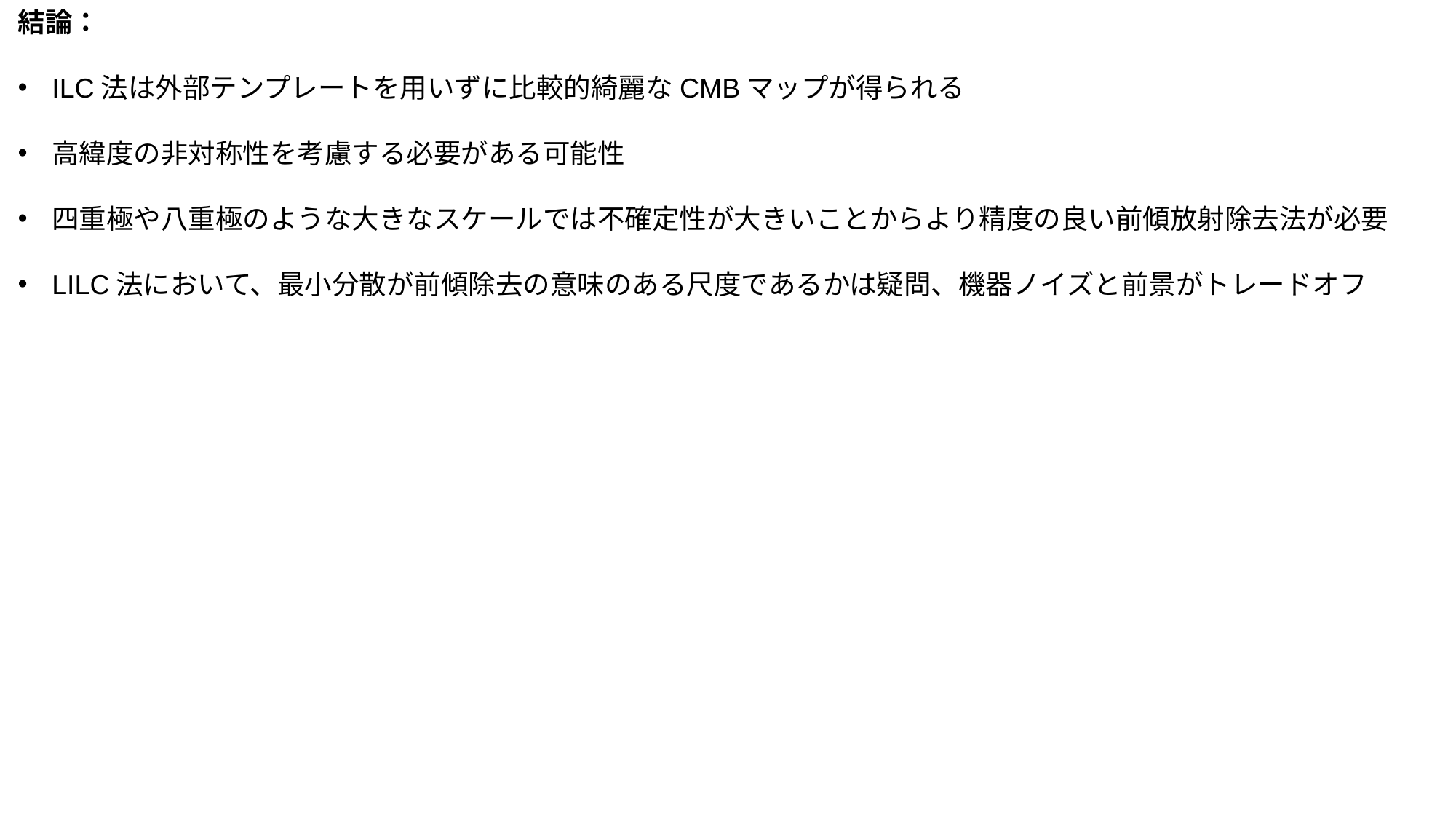

結論：

ILC法は外部テンプレートを用いずに比較的綺麗なCMBマップが得られる

高緯度の非対称性を考慮する必要がある可能性

四重極や八重極のような大きなスケールでは不確定性が大きいことからより精度の良い前傾放射除去法が必要

LILC法において、最小分散が前傾除去の意味のある尺度であるかは疑問、機器ノイズと前景がトレードオフ